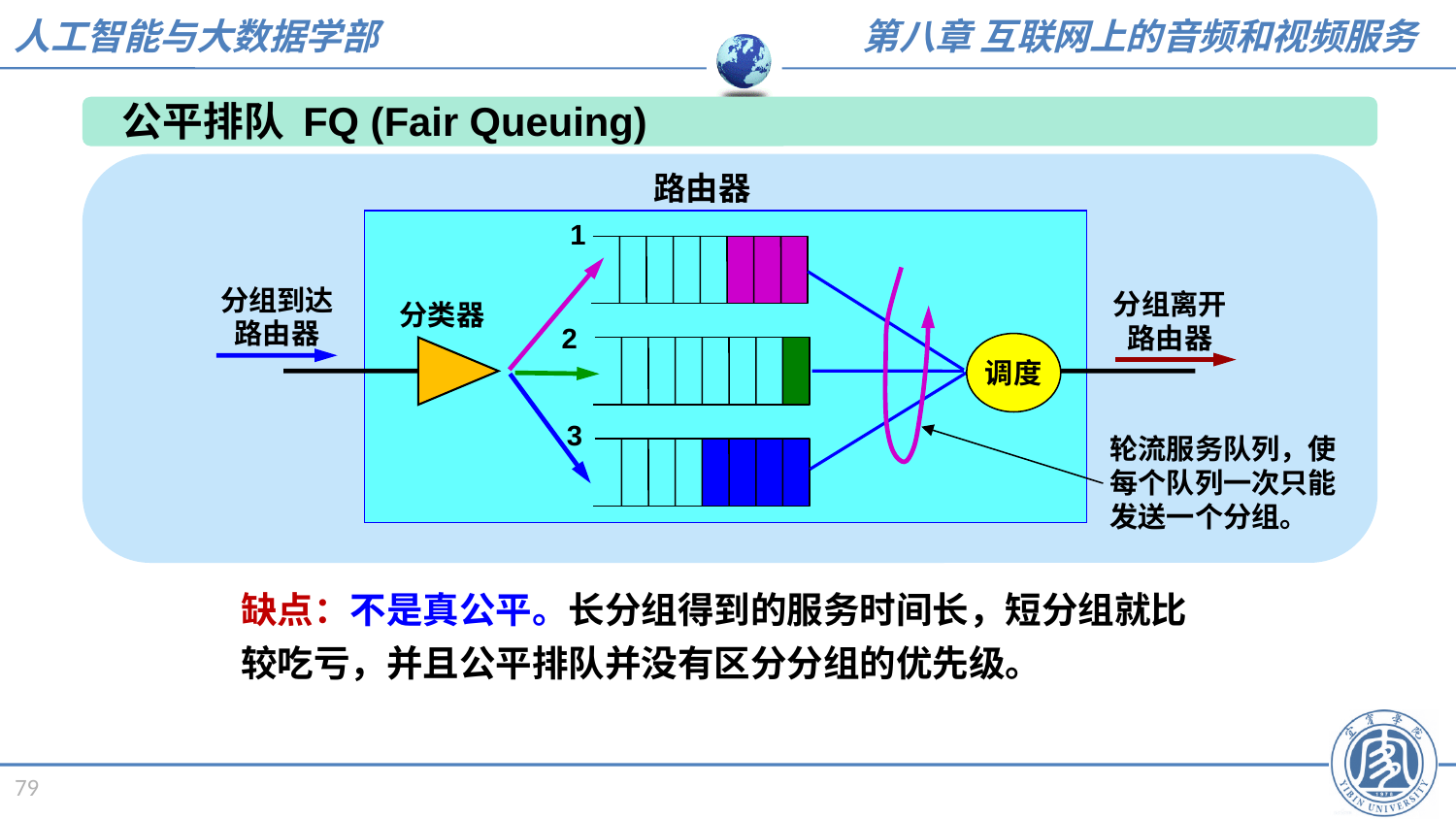

公平排队 FQ (Fair Queuing)

路由器
1

分组到达
路由器
分组离开
路由器

分类器
2
调度

3

轮流服务队列，使每个队列一次只能发送一个分组。
缺点：不是真公平。长分组得到的服务时间长，短分组就比较吃亏，并且公平排队并没有区分分组的优先级。
79